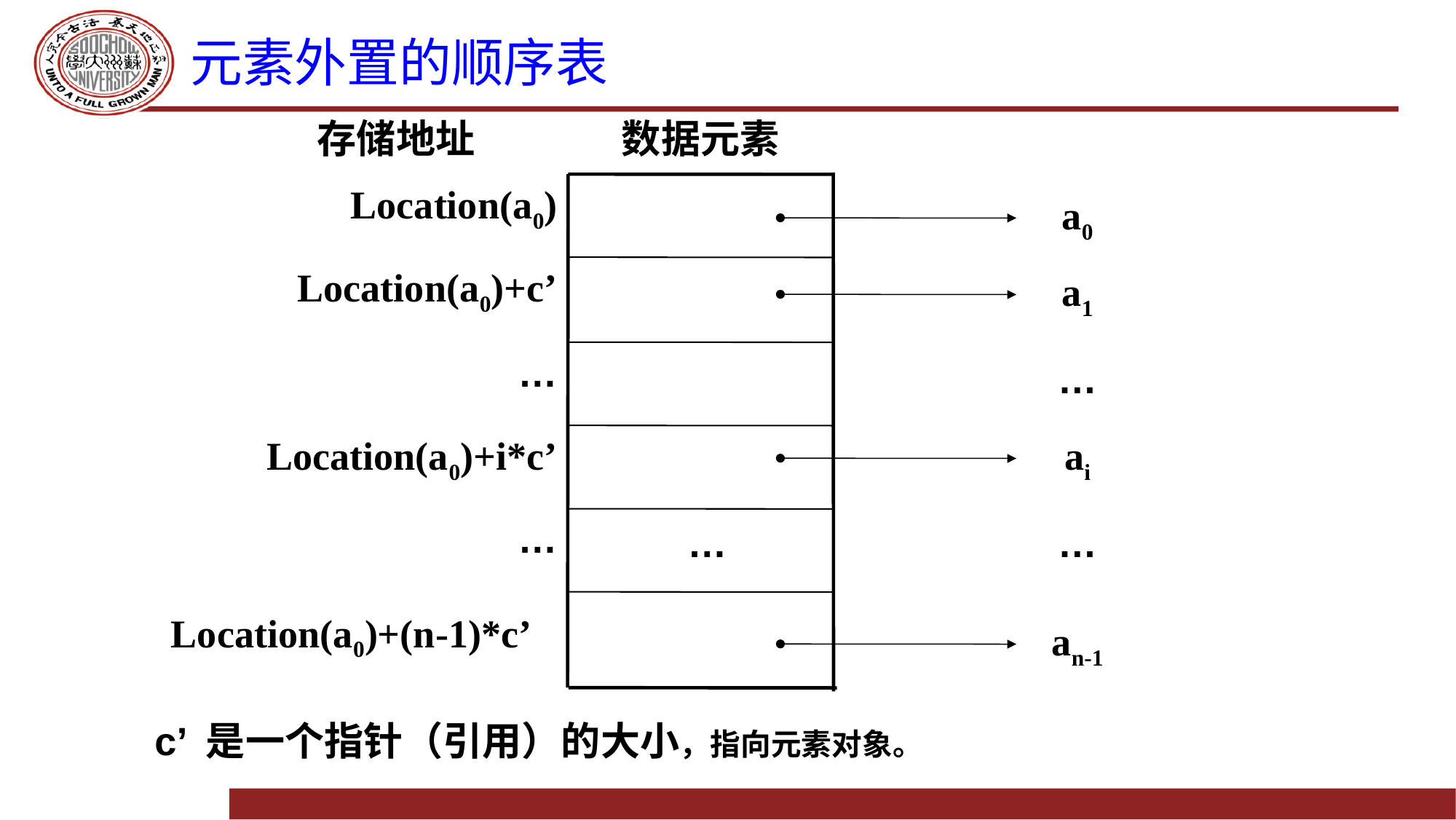

# 元素外置的顺序表
存储地址
数据元素
Location(a0)

a0

Location(a0)+c’

a1

…

…
Location(a0)+i*c’

ai

…

…
…

Location(a0)+(n-1)*c’
an-1

c’ 是一个指针（引用）的大小，指向元素对象。